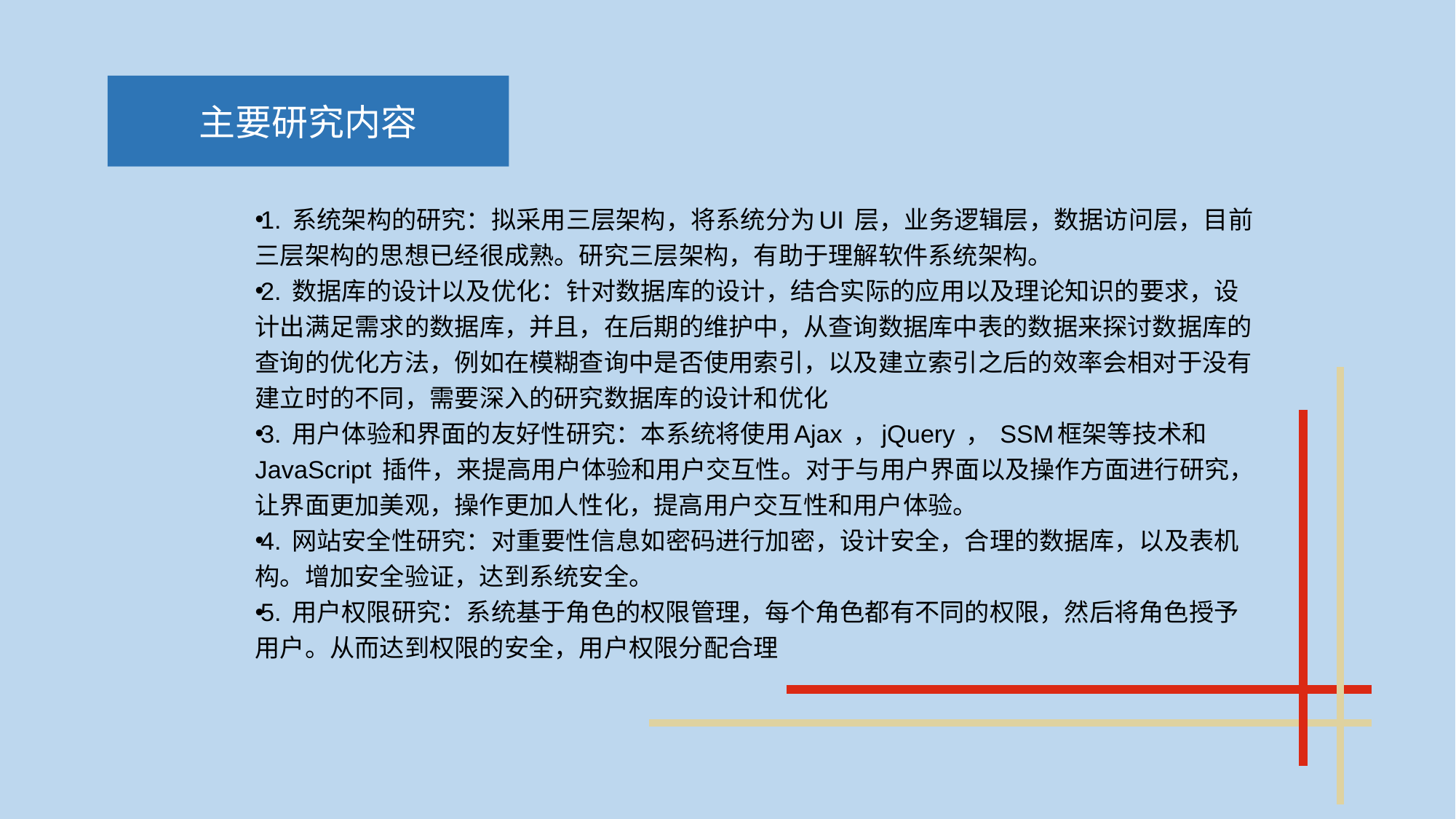

主要研究内容
1. 系统架构的研究：拟采用三层架构，将系统分为UI 层，业务逻辑层，数据访问层，目前三层架构的思想已经很成熟。研究三层架构，有助于理解软件系统架构。
2. 数据库的设计以及优化：针对数据库的设计，结合实际的应用以及理论知识的要求，设计出满足需求的数据库，并且，在后期的维护中，从查询数据库中表的数据来探讨数据库的查询的优化方法，例如在模糊查询中是否使用索引，以及建立索引之后的效率会相对于没有建立时的不同，需要深入的研究数据库的设计和优化
3. 用户体验和界面的友好性研究：本系统将使用Ajax ，jQuery ， SSM框架等技术和JavaScript 插件，来提高用户体验和用户交互性。对于与用户界面以及操作方面进行研究，让界面更加美观，操作更加人性化，提高用户交互性和用户体验。
4. 网站安全性研究：对重要性信息如密码进行加密，设计安全，合理的数据库，以及表机构。增加安全验证，达到系统安全。
5. 用户权限研究：系统基于角色的权限管理，每个角色都有不同的权限，然后将角色授予用户。从而达到权限的安全，用户权限分配合理